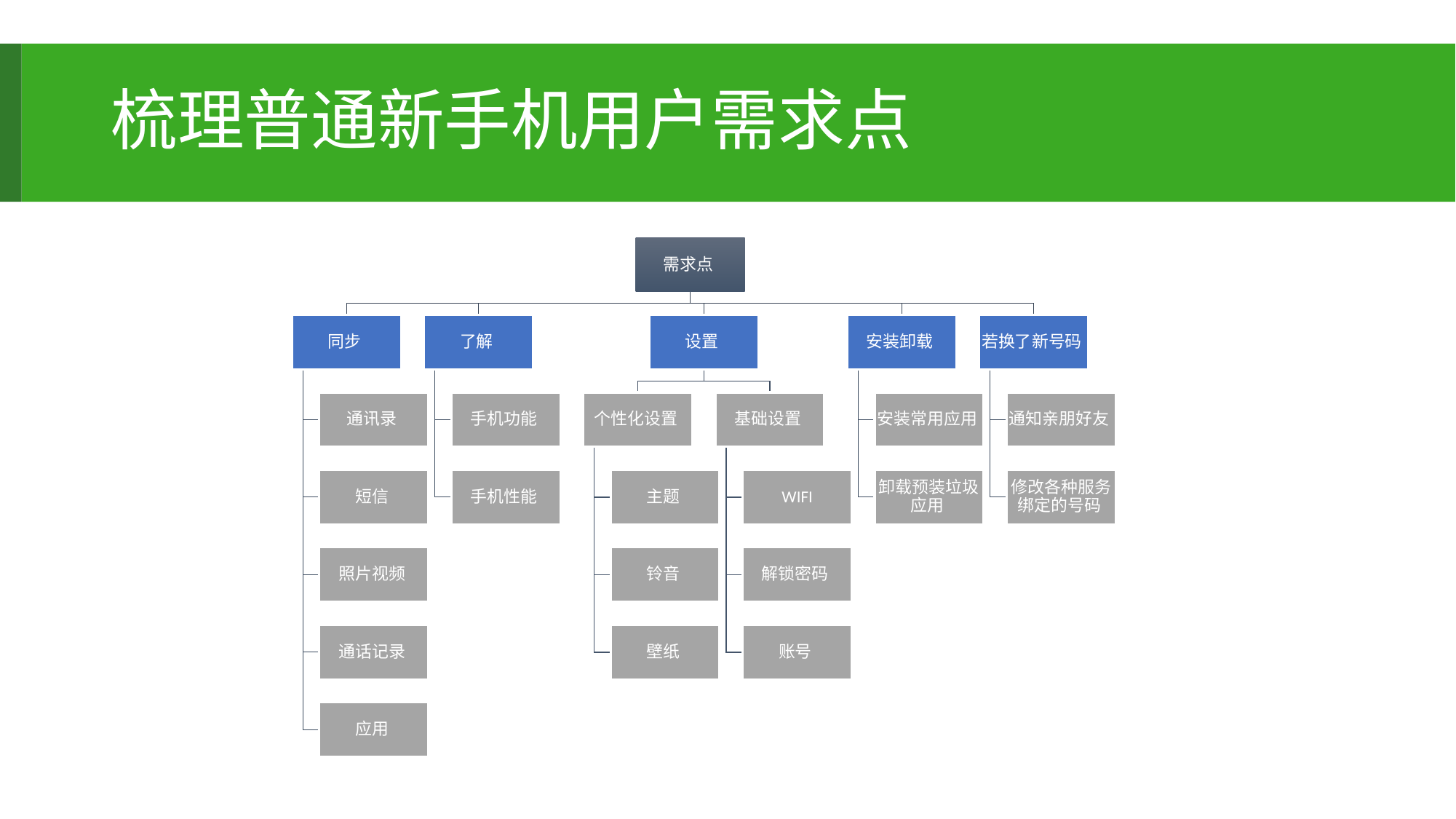

# 梳理普通新手机用户需求点
需求点
同步
通讯录
短信
照片视频
通话记录
应用
了解
手机功能
手机性能
设置
个性化设置
主题
铃音
壁纸
基础设置
WIFI
解锁密码
账号
安装卸载
安装常用应用
卸载预装垃圾应用
若换了新号码
通知亲朋好友
修改各种服务绑定的号码